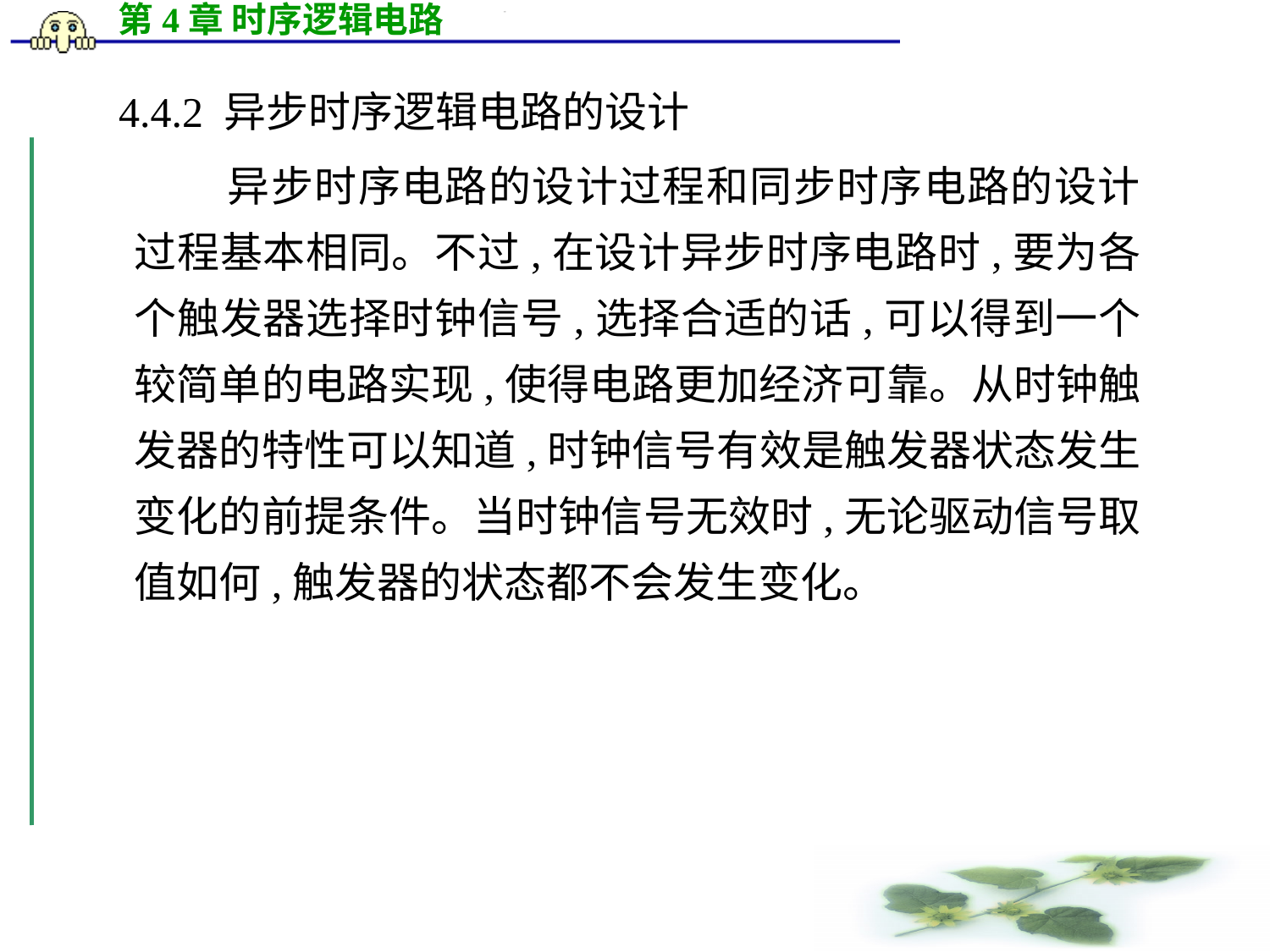

4.4.2 异步时序逻辑电路的设计
            异步时序电路的设计过程和同步时序电路的设计过程基本相同。不过,在设计异步时序电路时,要为各个触发器选择时钟信号,选择合适的话,可以得到一个较简单的电路实现,使得电路更加经济可靠。从时钟触发器的特性可以知道,时钟信号有效是触发器状态发生变化的前提条件。当时钟信号无效时,无论驱动信号取值如何,触发器的状态都不会发生变化。